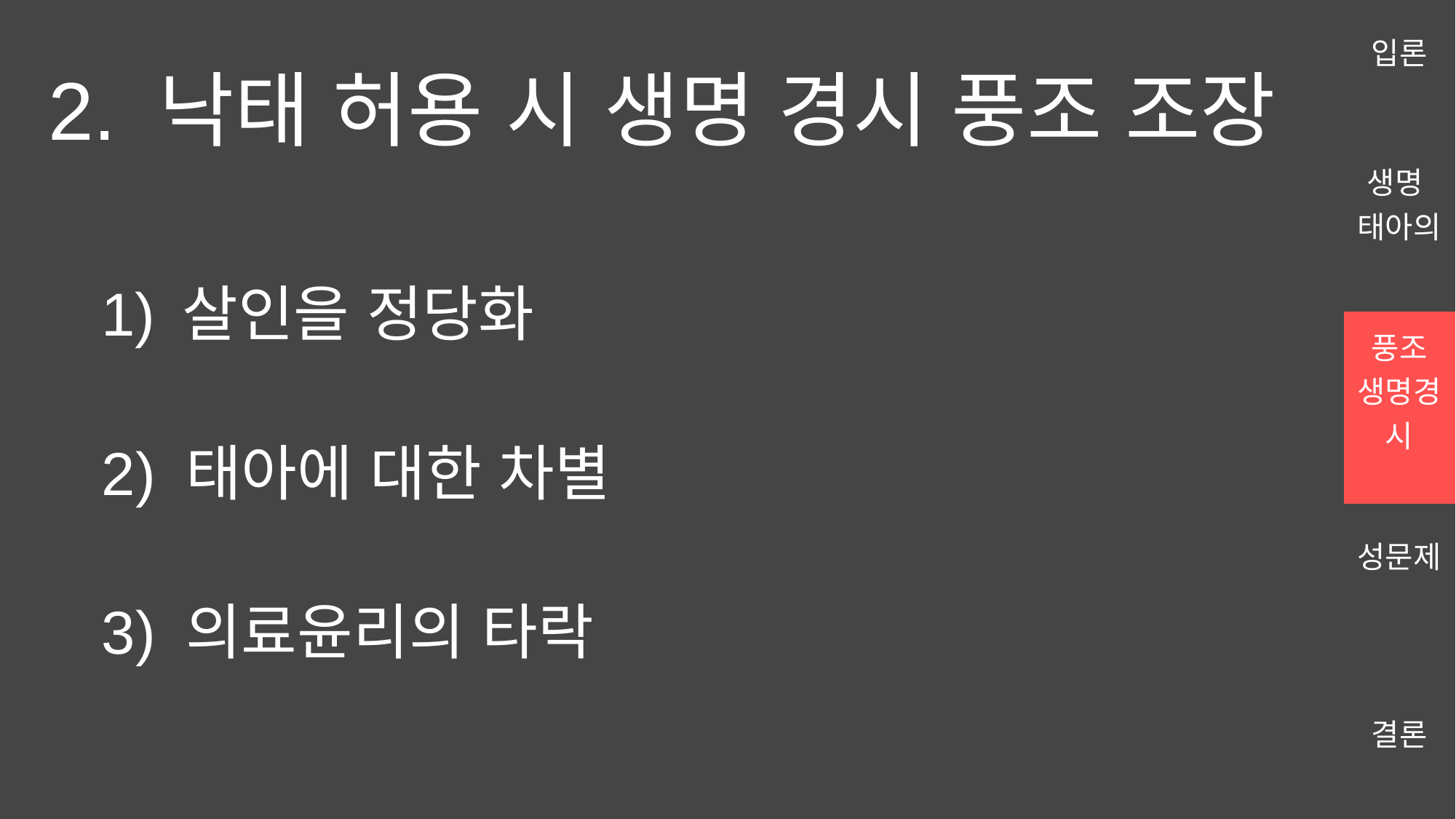

| 입론 |
| --- |
| 생명 태아의 |
| 풍조 생명경시 |
| 성문제 |
| 결론 |
# 2. 낙태 허용 시 생명 경시 풍조 조장
살인을 정당화

2) 태아에 대한 차별

3) 의료윤리의 타락